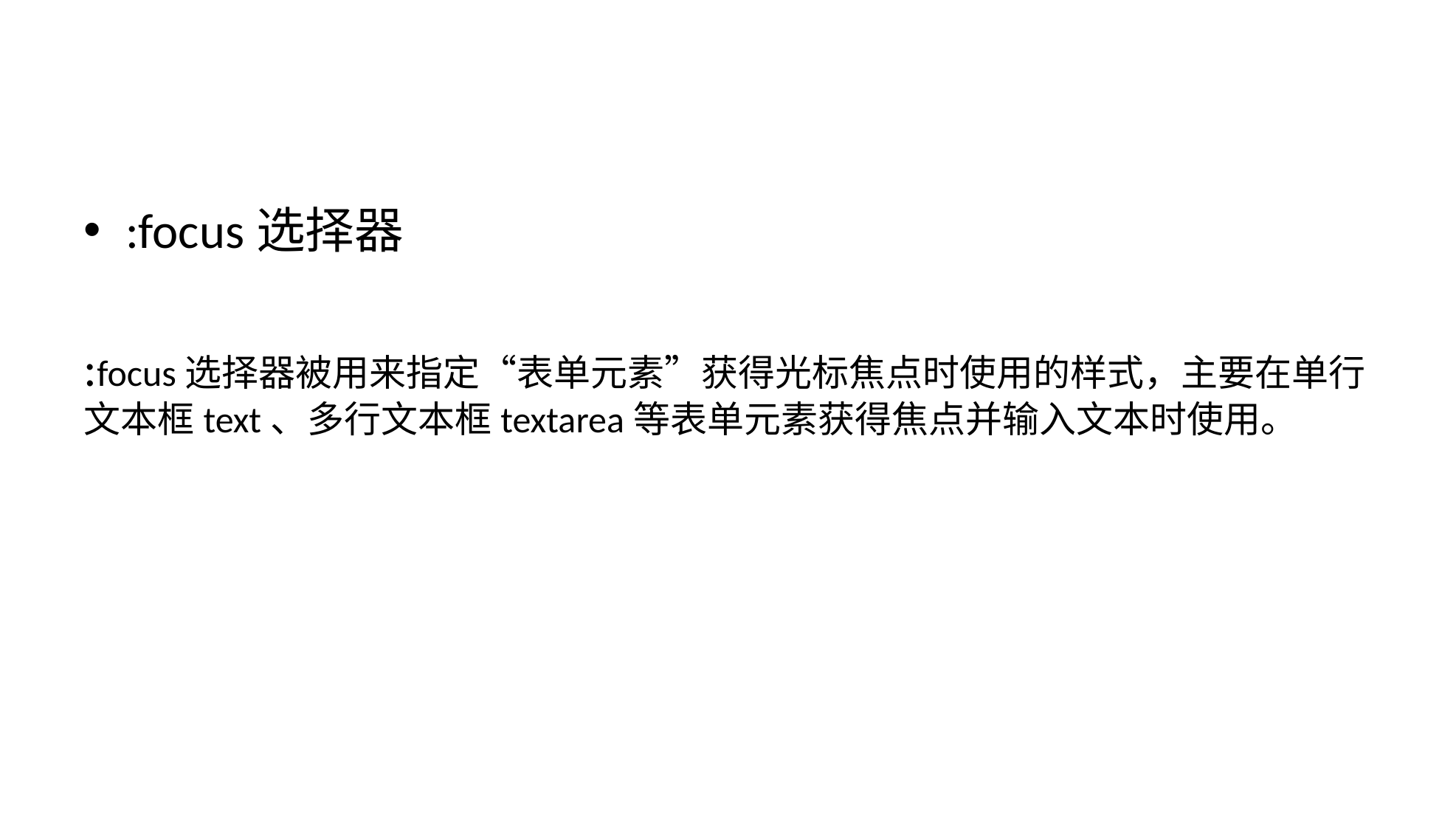

:focus选择器

:focus选择器被用来指定“表单元素”获得光标焦点时使用的样式，主要在单行文本框text、多行文本框textarea等表单元素获得焦点并输入文本时使用。